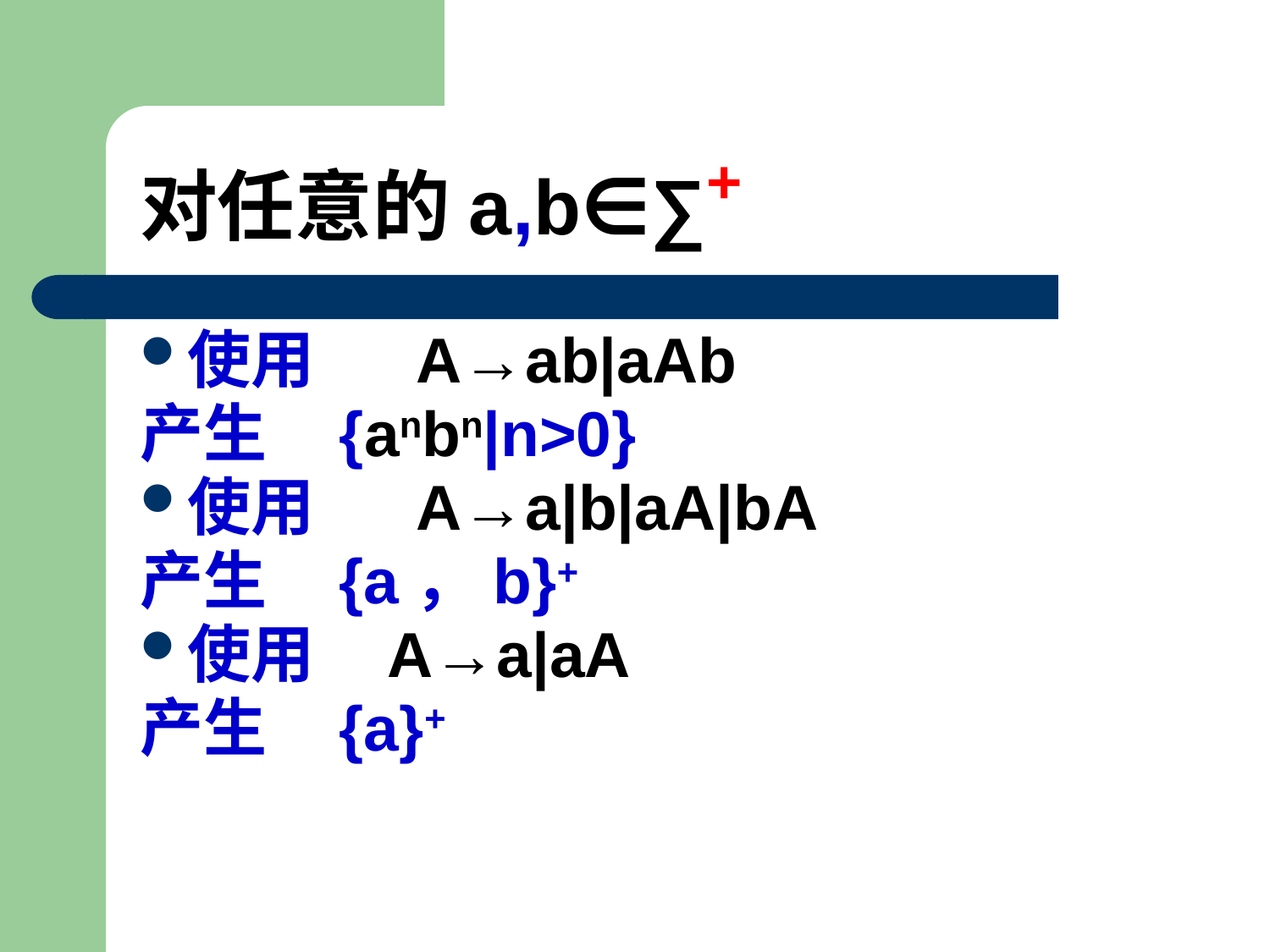

# 对任意的a,b∈∑+
使用      A→ab|aAb
产生    {anbn|n>0}
使用      A→a|b|aA|bA
产生    {a，b}+
使用    A→a|aA
产生    {a}+